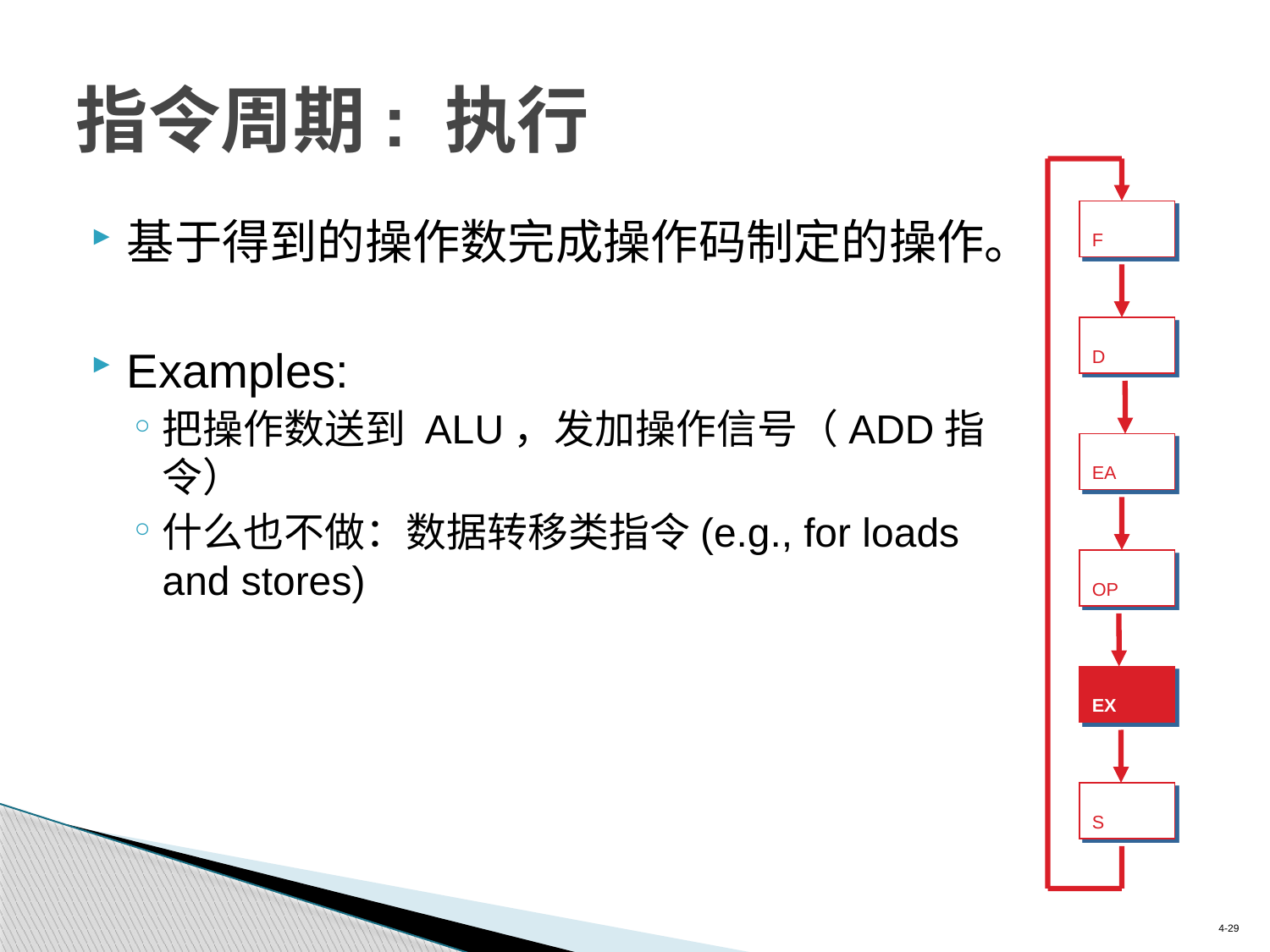

# 指令周期: 执行

F
基于得到的操作数完成操作码制定的操作。

Examples:
把操作数送到 ALU，发加操作信号（ADD指令）
什么也不做：数据转移类指令(e.g., for loads and stores)

D

EA

OP

EX

S

4-29